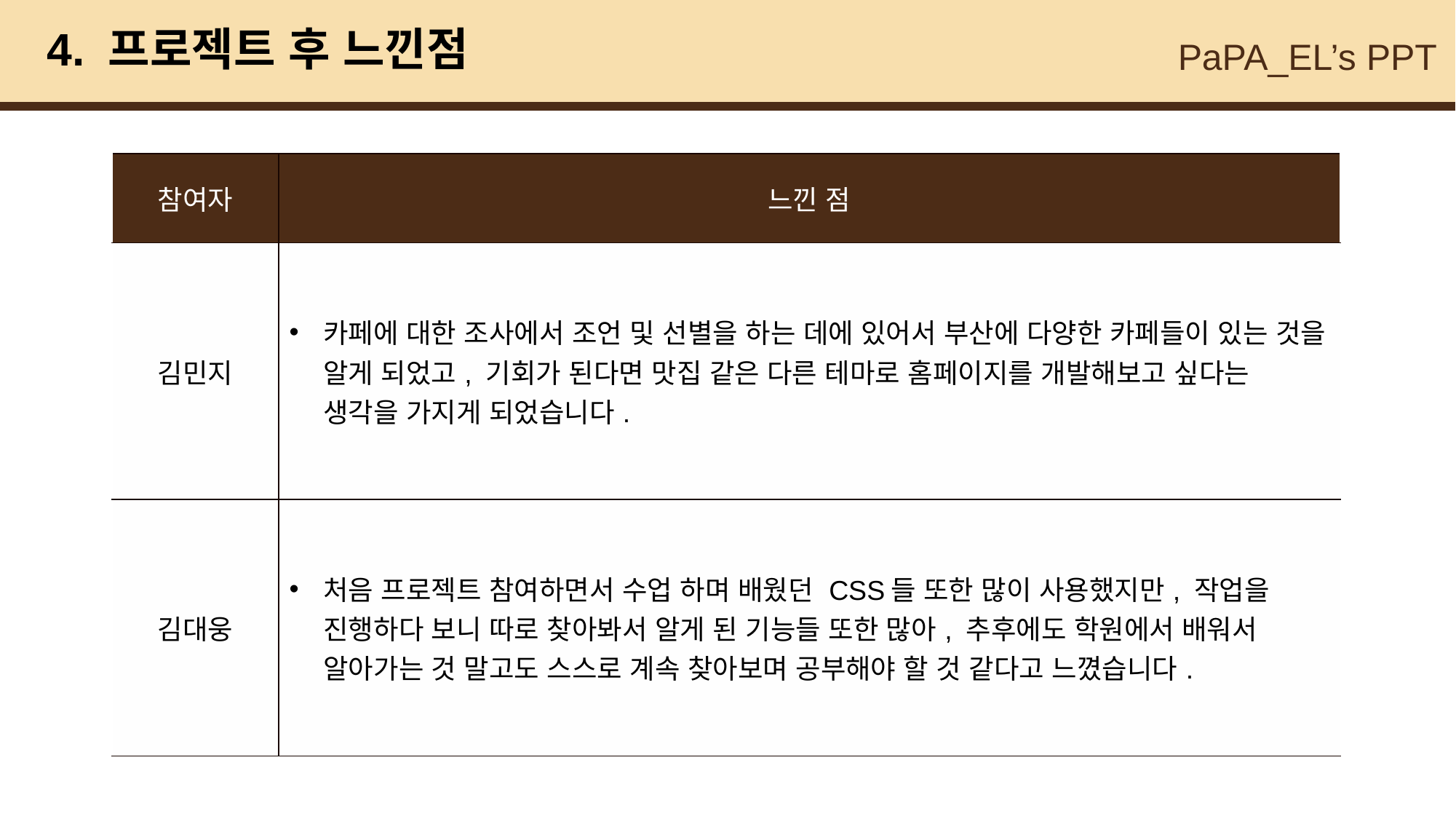

# 4. 프로젝트 후 느낀점
| 참여자 | 느낀 점 |
| --- | --- |
| 김민지 | 카페에 대한 조사에서 조언 및 선별을 하는 데에 있어서 부산에 다양한 카페들이 있는 것을 알게 되었고, 기회가 된다면 맛집 같은 다른 테마로 홈페이지를 개발해보고 싶다는 생각을 가지게 되었습니다. |
| 김대웅 | 처음 프로젝트 참여하면서 수업 하며 배웠던 CSS들 또한 많이 사용했지만, 작업을 진행하다 보니 따로 찾아봐서 알게 된 기능들 또한 많아, 추후에도 학원에서 배워서 알아가는 것 말고도 스스로 계속 찾아보며 공부해야 할 것 같다고 느꼈습니다. |